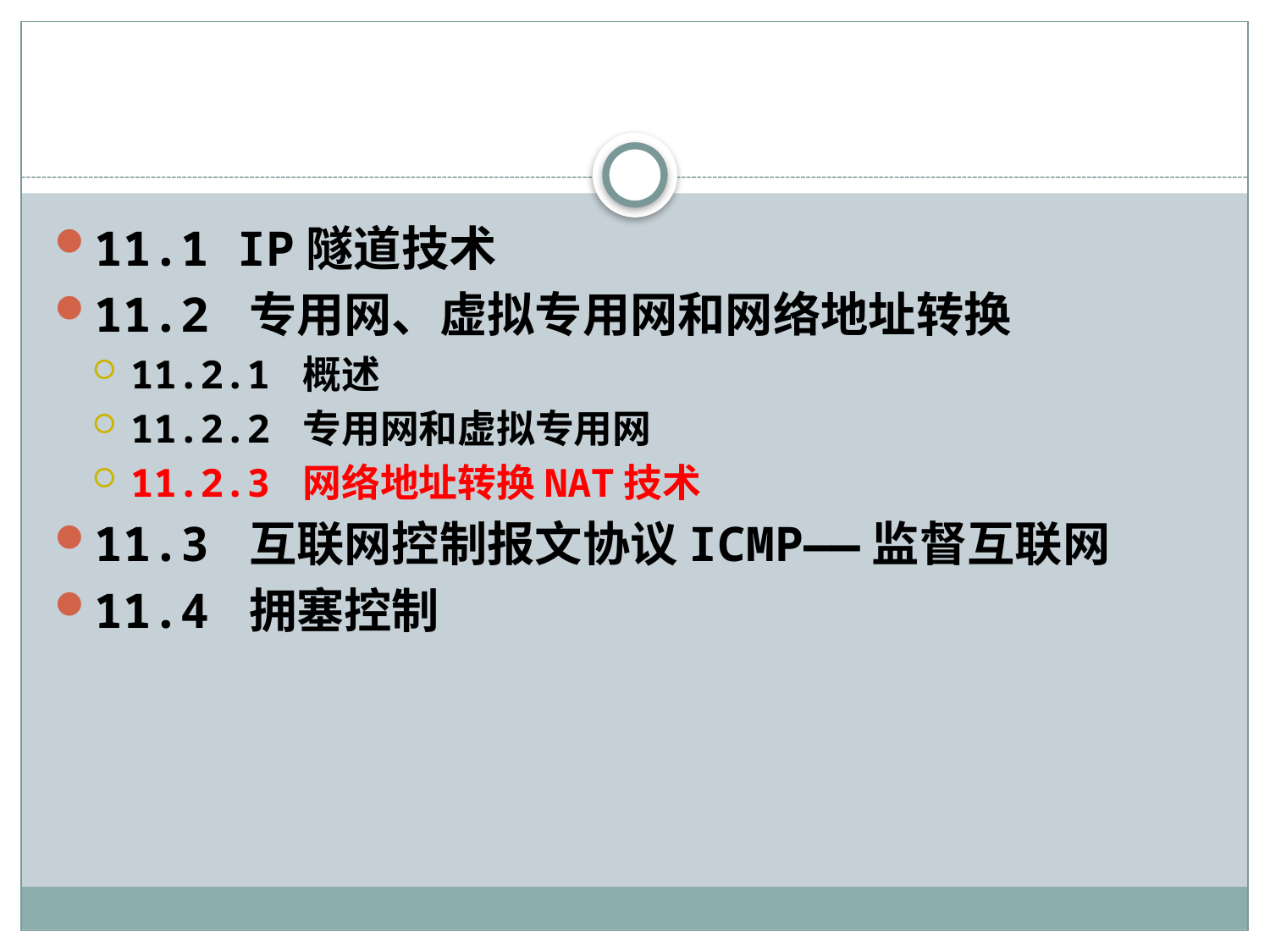

#
11.1 IP隧道技术
11.2 专用网、虚拟专用网和网络地址转换
11.2.1 概述
11.2.2 专用网和虚拟专用网
11.2.3 网络地址转换NAT技术
11.3 互联网控制报文协议ICMP——监督互联网
11.4 拥塞控制